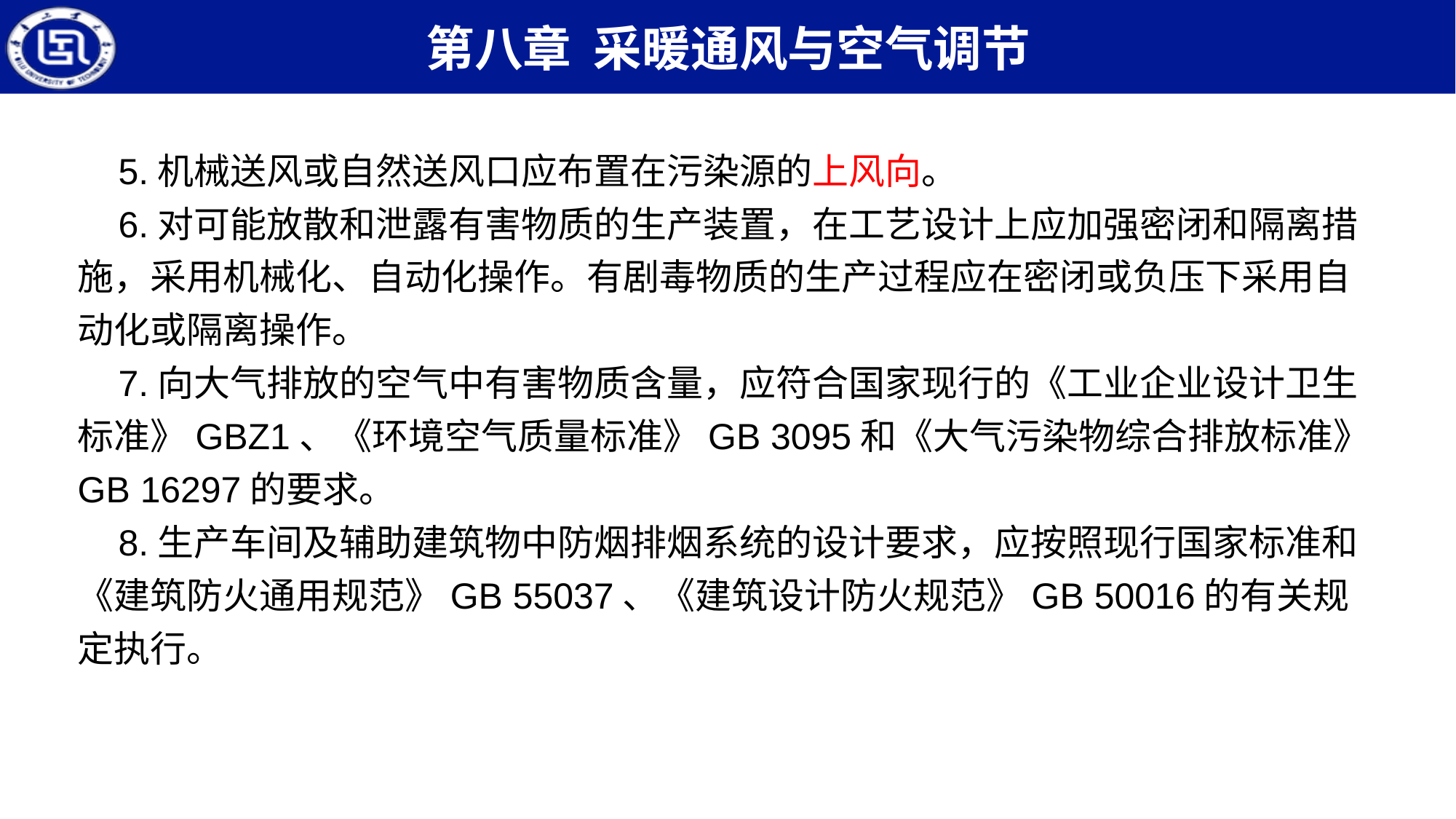

5.机械送风或自然送风口应布置在污染源的上风向。
    6.对可能放散和泄露有害物质的生产装置，在工艺设计上应加强密闭和隔离措施，采用机械化、自动化操作。有剧毒物质的生产过程应在密闭或负压下采用自动化或隔离操作。
    7.向大气排放的空气中有害物质含量，应符合国家现行的《工业企业设计卫生标准》GBZ1、《环境空气质量标准》GB 3095和《大气污染物综合排放标准》GB 16297的要求。
    8.生产车间及辅助建筑物中防烟排烟系统的设计要求，应按照现行国家标准和《建筑防火通用规范》GB 55037、《建筑设计防火规范》GB 50016的有关规定执行。